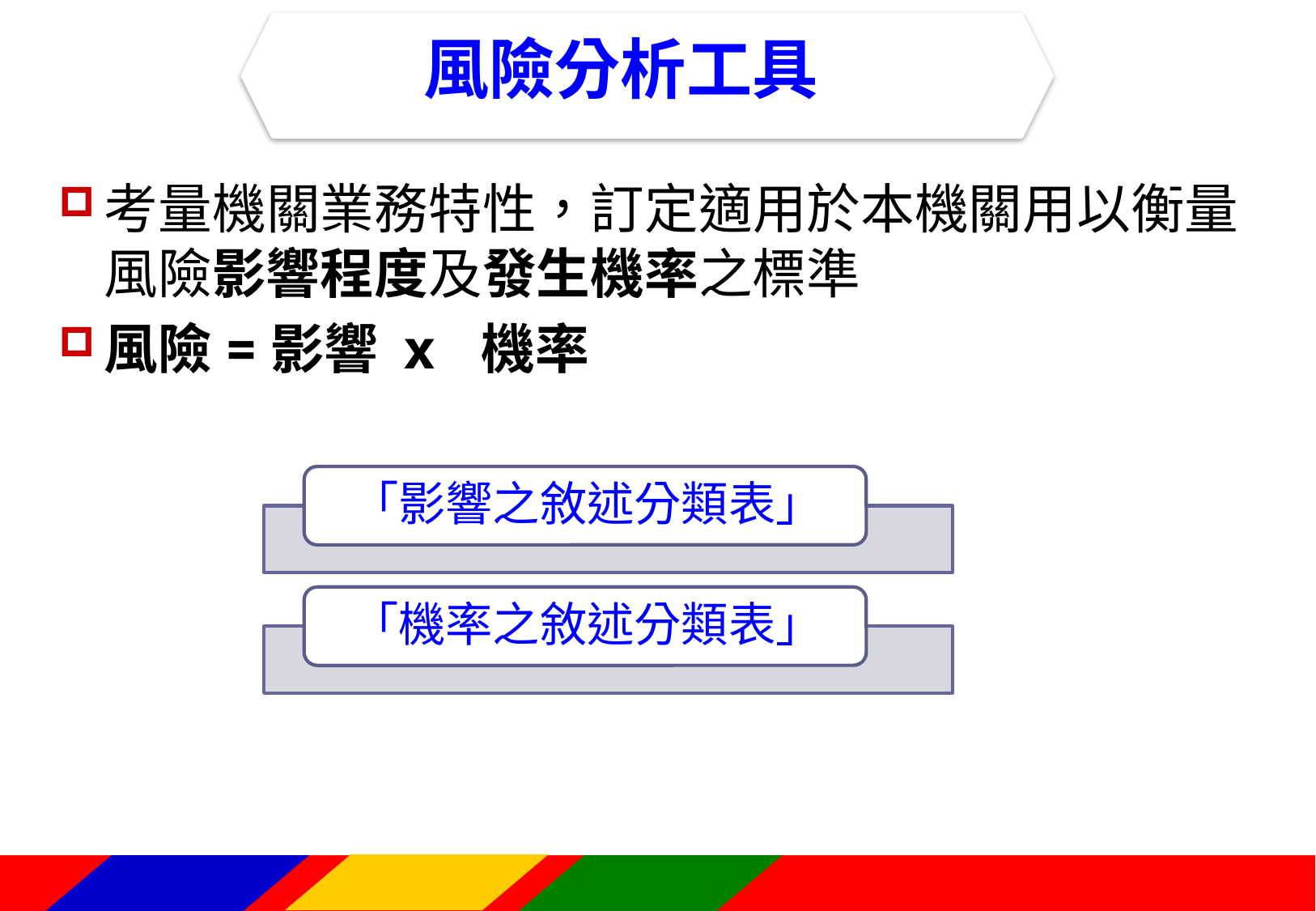

風險分析工具
考量機關業務特性，訂定適用於本機關用以衡量風險影響程度及發生機率之標準
風險=影響 x 機率
「影響之敘述分類表」
「機率之敘述分類表」
67